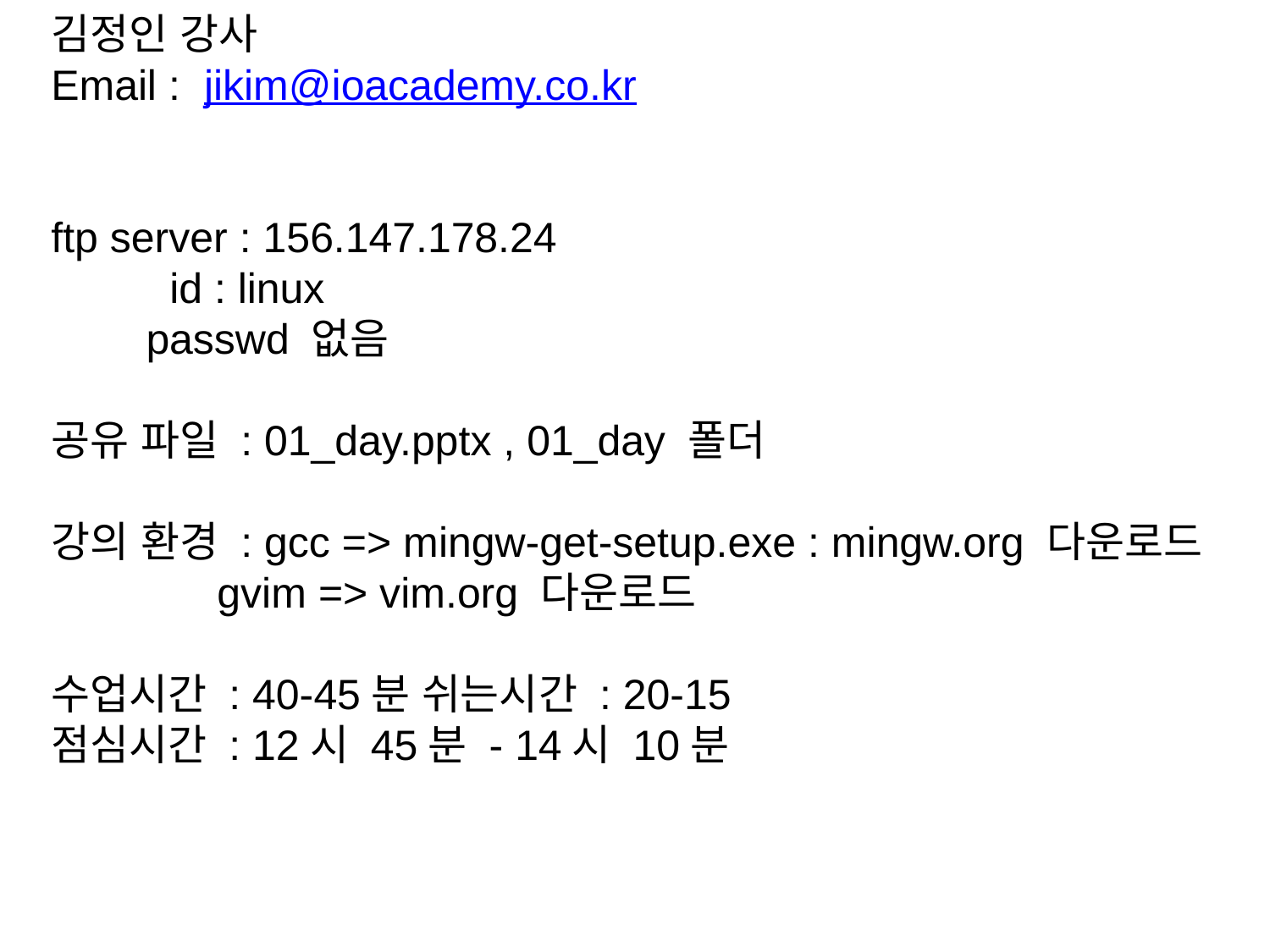

김정인 강사
Email :  jikim@ioacademy.co.kr

ftp server : 156.147.178.24
          id : linux
        passwd 없음

공유 파일 : 01_day.pptx , 01_day 폴더

강의 환경 : gcc => mingw-get-setup.exe : mingw.org 다운로드
              gvim => vim.org 다운로드

수업시간 : 40-45분 쉬는시간 : 20-15
점심시간 : 12시 45분 - 14시 10분